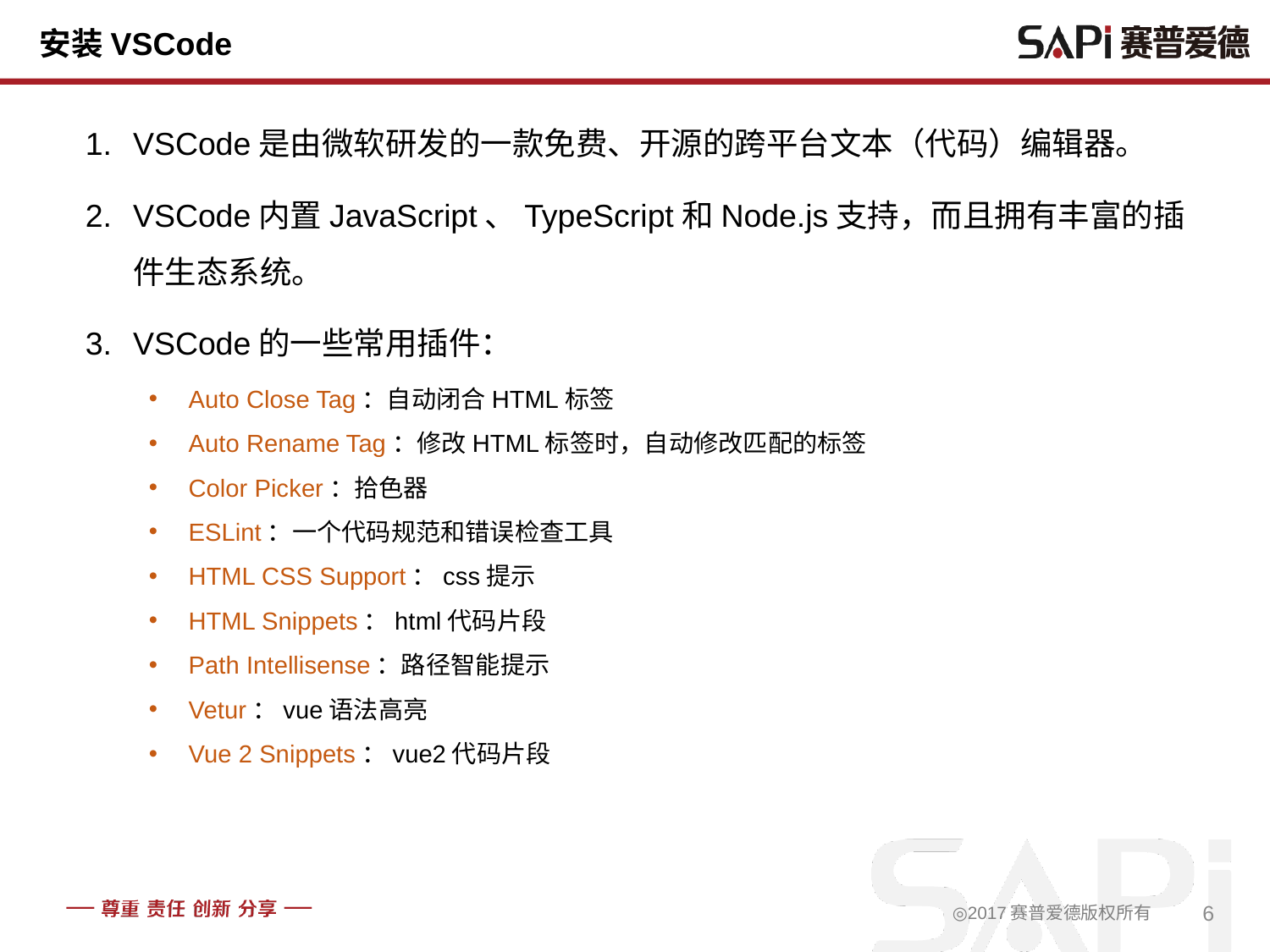

# 安装VSCode
VSCode是由微软研发的一款免费、开源的跨平台文本（代码）编辑器。
VSCode内置JavaScript、TypeScript和Node.js支持，而且拥有丰富的插件生态系统。
VSCode的一些常用插件：
Auto Close Tag：自动闭合HTML标签
Auto Rename Tag：修改HTML标签时，自动修改匹配的标签
Color Picker：拾色器
ESLint：一个代码规范和错误检查工具
HTML CSS Support：css提示
HTML Snippets：html代码片段
Path Intellisense：路径智能提示
Vetur：vue语法高亮
Vue 2 Snippets：vue2代码片段
6